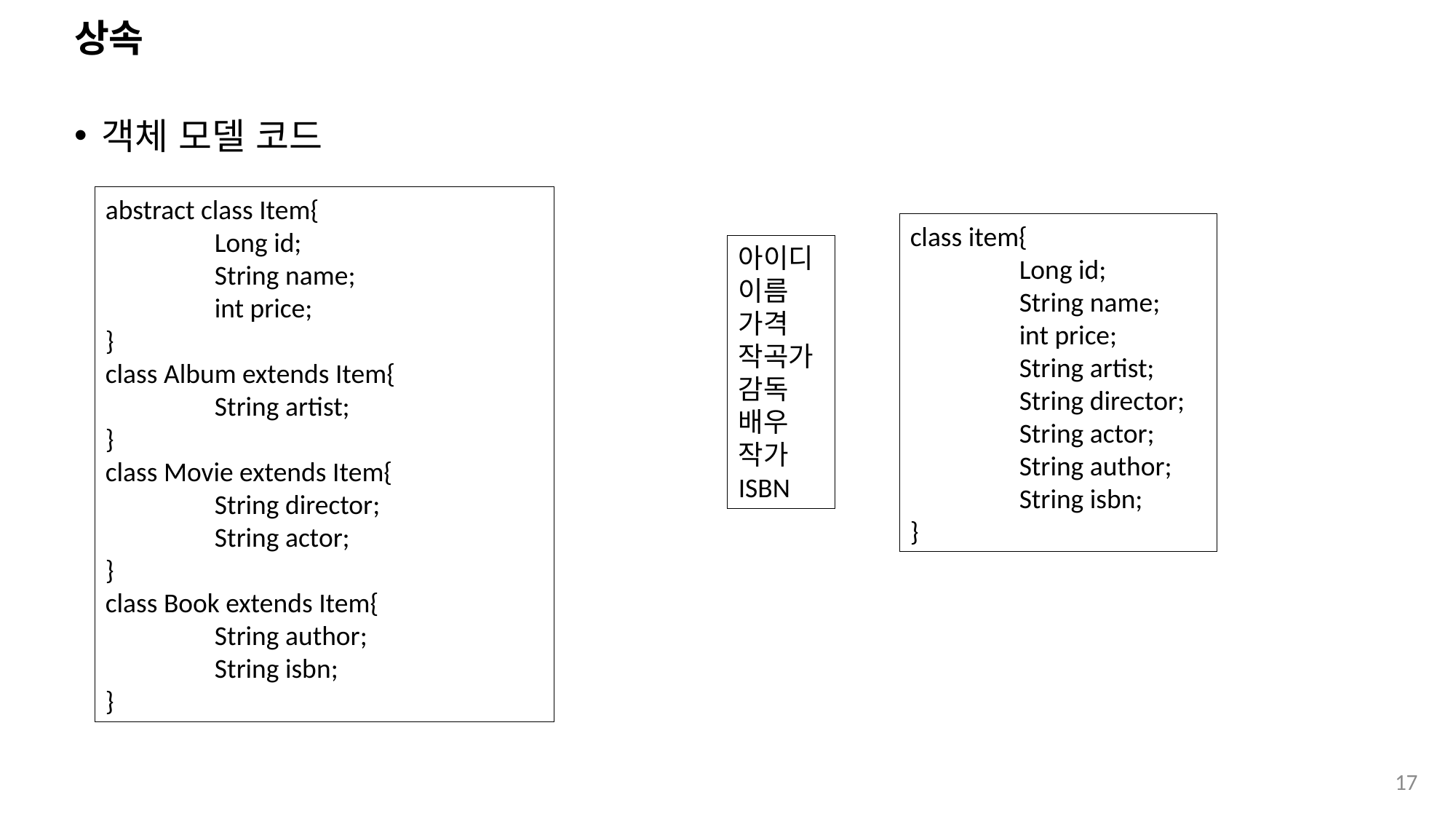

# 상속
객체 모델 코드
abstract class Item{
	Long id;
	String name;
	int price;
}
class Album extends Item{
	String artist;
}
class Movie extends Item{
	String director;
	String actor;
}
class Book extends Item{
	String author;
	String isbn;
}
class item{
	Long id;
	String name;
	int price;
	String artist;
	String director;
	String actor;
	String author;
	String isbn;
}
아이디
이름
가격
작곡가
감독
배우
작가
ISBN
17